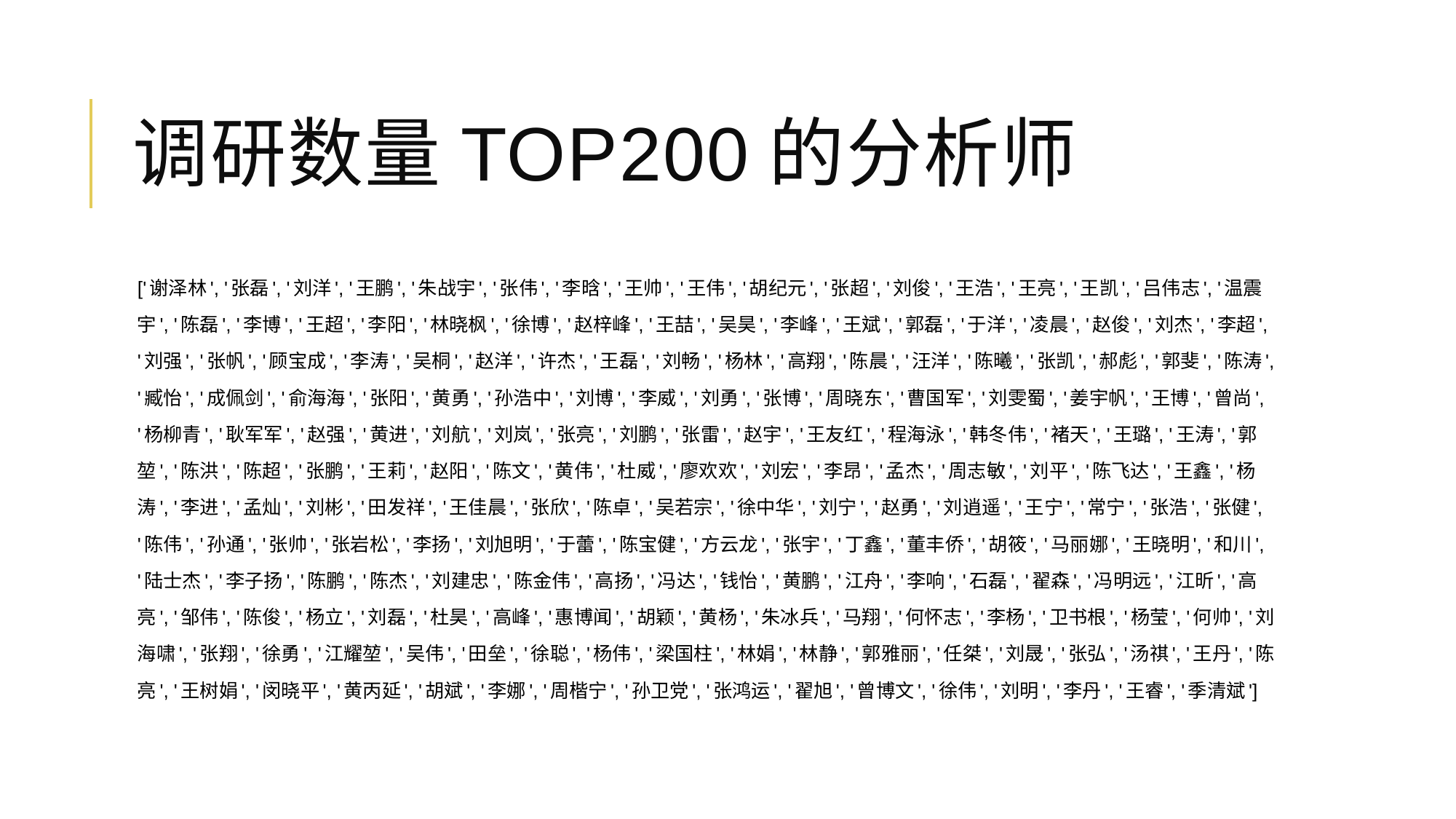

# 调研数量TOP200的分析师
['谢泽林', '张磊', '刘洋', '王鹏', '朱战宇', '张伟', '李晗', '王帅', '王伟', '胡纪元', '张超', '刘俊', '王浩', '王亮', '王凯', '吕伟志', '温震宇', '陈磊', '李博', '王超', '李阳', '林晓枫', '徐博', '赵梓峰', '王喆', '吴昊', '李峰', '王斌', '郭磊', '于洋', '凌晨', '赵俊', '刘杰', '李超', '刘强', '张帆', '顾宝成', '李涛', '吴桐', '赵洋', '许杰', '王磊', '刘畅', '杨林', '高翔', '陈晨', '汪洋', '陈曦', '张凯', '郝彪', '郭斐', '陈涛', '臧怡', '成佩剑', '俞海海', '张阳', '黄勇', '孙浩中', '刘博', '李威', '刘勇', '张博', '周晓东', '曹国军', '刘雯蜀', '姜宇帆', '王博', '曾尚', '杨柳青', '耿军军', '赵强', '黄进', '刘航', '刘岚', '张亮', '刘鹏', '张雷', '赵宇', '王友红', '程海泳', '韩冬伟', '褚天', '王璐', '王涛', '郭堃', '陈洪', '陈超', '张鹏', '王莉', '赵阳', '陈文', '黄伟', '杜威', '廖欢欢', '刘宏', '李昂', '孟杰', '周志敏', '刘平', '陈飞达', '王鑫', '杨涛', '李进', '孟灿', '刘彬', '田发祥', '王佳晨', '张欣', '陈卓', '吴若宗', '徐中华', '刘宁', '赵勇', '刘逍遥', '王宁', '常宁', '张浩', '张健', '陈伟', '孙通', '张帅', '张岩松', '李扬', '刘旭明', '于蕾', '陈宝健', '方云龙', '张宇', '丁鑫', '董丰侨', '胡筱', '马丽娜', '王晓明', '和川', '陆士杰', '李子扬', '陈鹏', '陈杰', '刘建忠', '陈金伟', '高扬', '冯达', '钱怡', '黄鹏', '江舟', '李响', '石磊', '翟森', '冯明远', '江昕', '高亮', '邹伟', '陈俊', '杨立', '刘磊', '杜昊', '高峰', '惠博闻', '胡颖', '黄杨', '朱冰兵', '马翔', '何怀志', '李杨', '卫书根', '杨莹', '何帅', '刘海啸', '张翔', '徐勇', '江耀堃', '吴伟', '田垒', '徐聪', '杨伟', '梁国柱', '林娟', '林静', '郭雅丽', '任桀', '刘晟', '张弘', '汤祺', '王丹', '陈亮', '王树娟', '闵晓平', '黄丙延', '胡斌', '李娜', '周楷宁', '孙卫党', '张鸿运', '翟旭', '曾博文', '徐伟', '刘明', '李丹', '王睿', '季清斌']